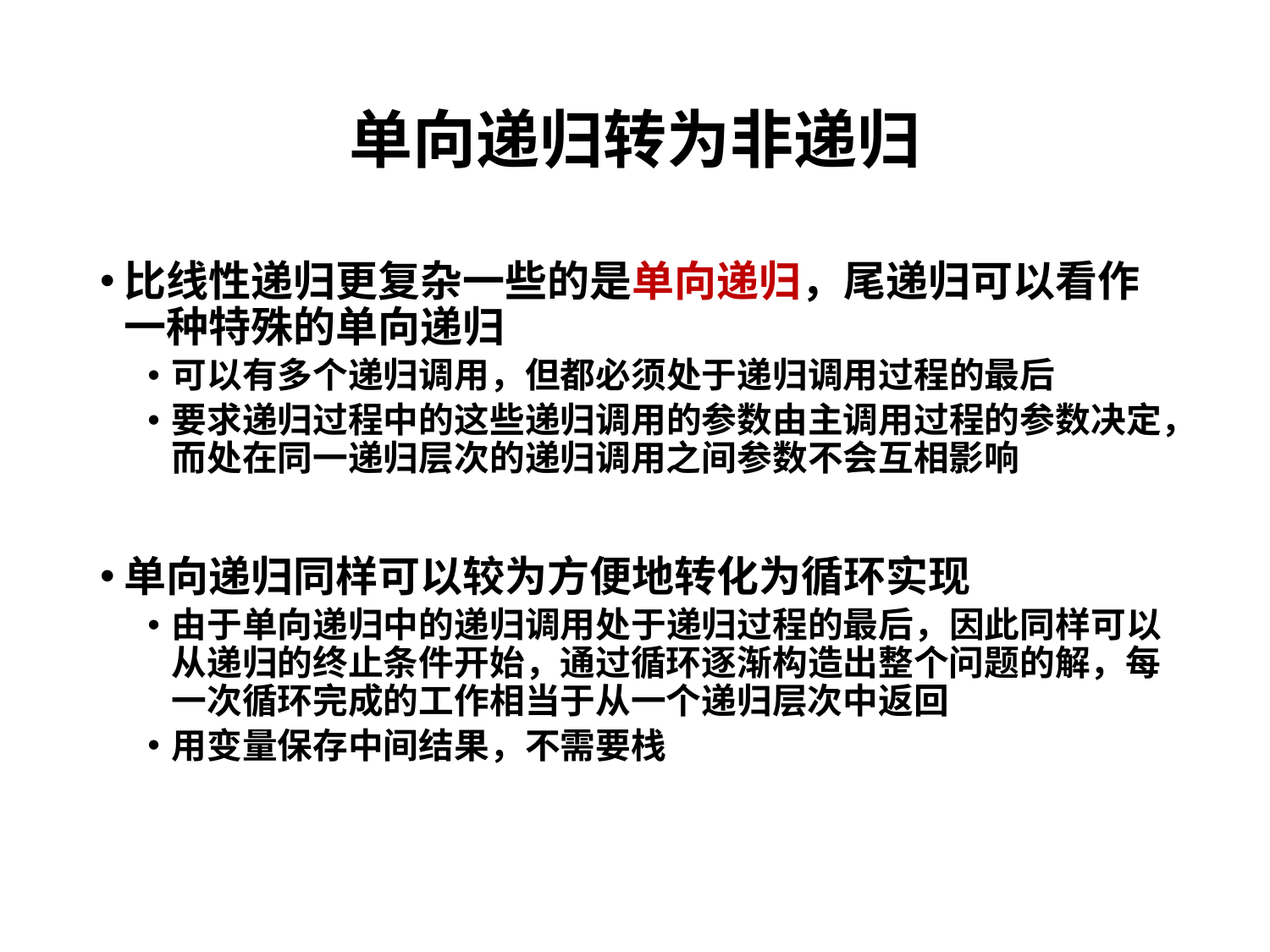

# 单向递归转为非递归
比线性递归更复杂一些的是单向递归，尾递归可以看作一种特殊的单向递归
可以有多个递归调用，但都必须处于递归调用过程的最后
要求递归过程中的这些递归调用的参数由主调用过程的参数决定，而处在同一递归层次的递归调用之间参数不会互相影响

单向递归同样可以较为方便地转化为循环实现
由于单向递归中的递归调用处于递归过程的最后，因此同样可以从递归的终止条件开始，通过循环逐渐构造出整个问题的解，每一次循环完成的工作相当于从一个递归层次中返回
用变量保存中间结果，不需要栈